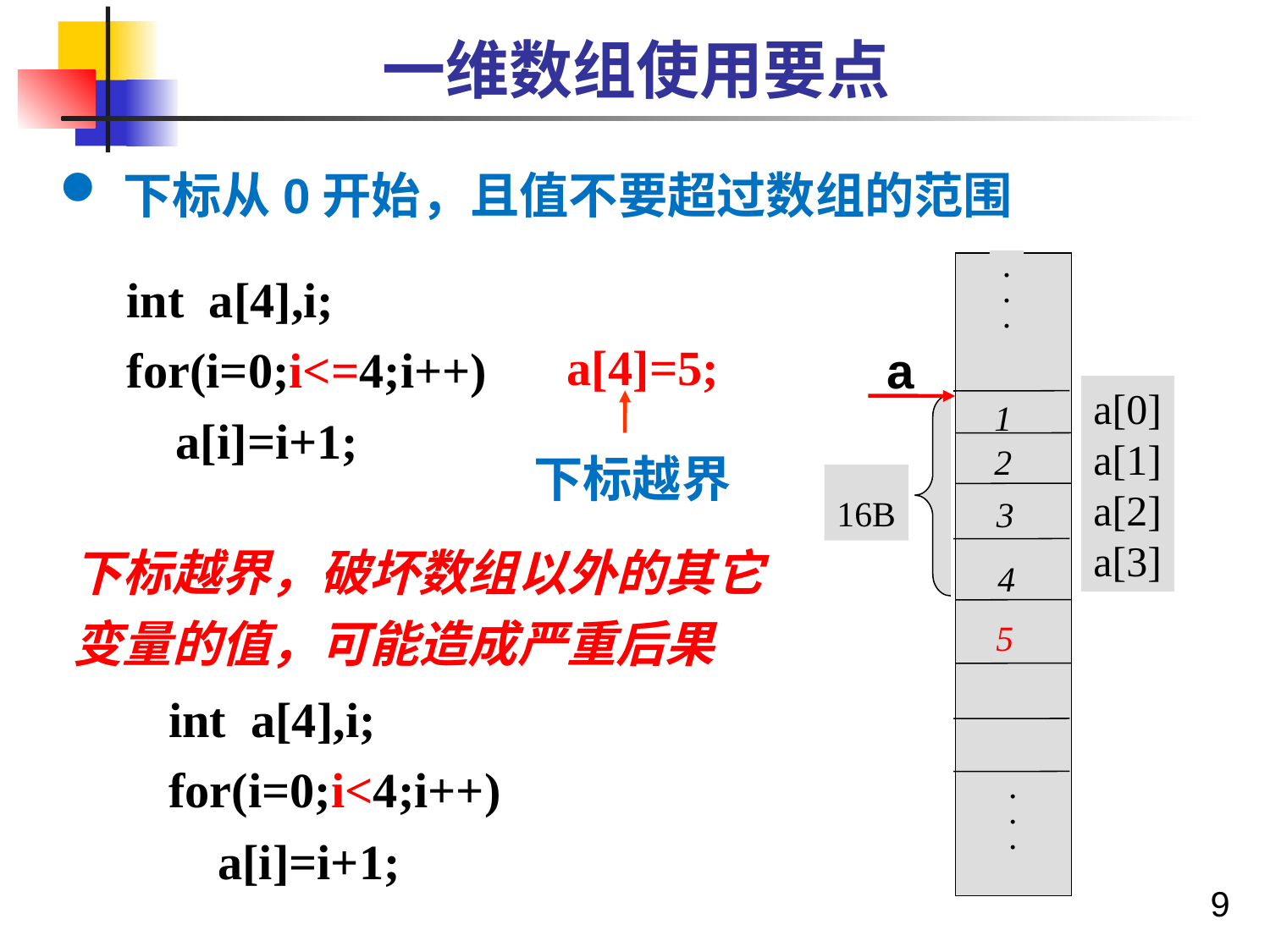

# 一维数组使用要点
下标从0开始，且值不要超过数组的范围
   int  a[4],i;
   for(i=0;i<=4;i++)
       a[i]=i+1;
.
.
.

a[0]
a[1]
a[2]
a[3]

16B

.
.
.
a[4]=5;
a
1

2
下标越界
3
下标越界，破坏数组以外的其它变量的值，可能造成严重后果
4
5
   int  a[4],i;
   for(i=0;i<4;i++)
       a[i]=i+1;
9